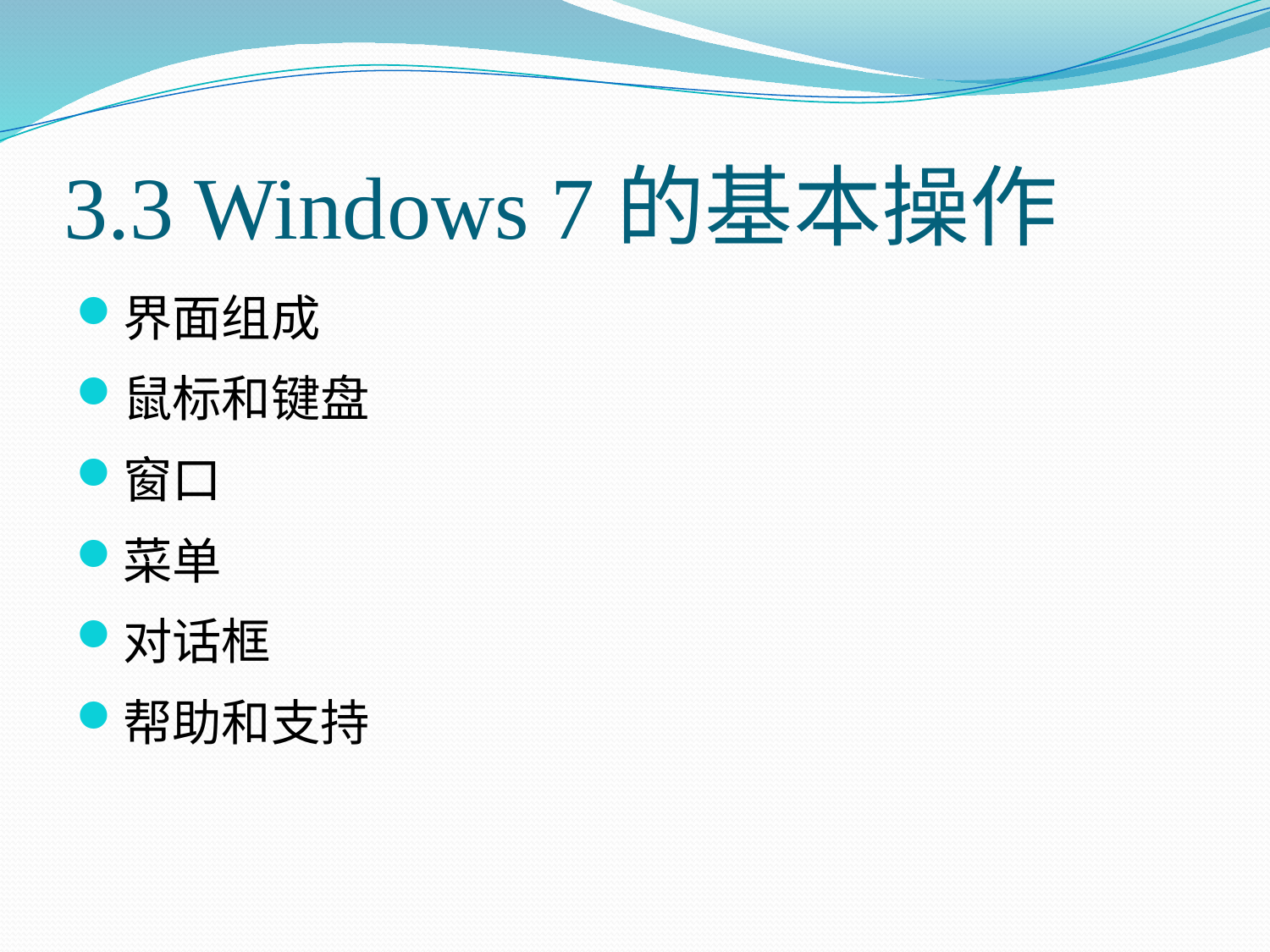

# 3.3 Windows 7的基本操作
界面组成
鼠标和键盘
窗口
菜单
对话框
帮助和支持